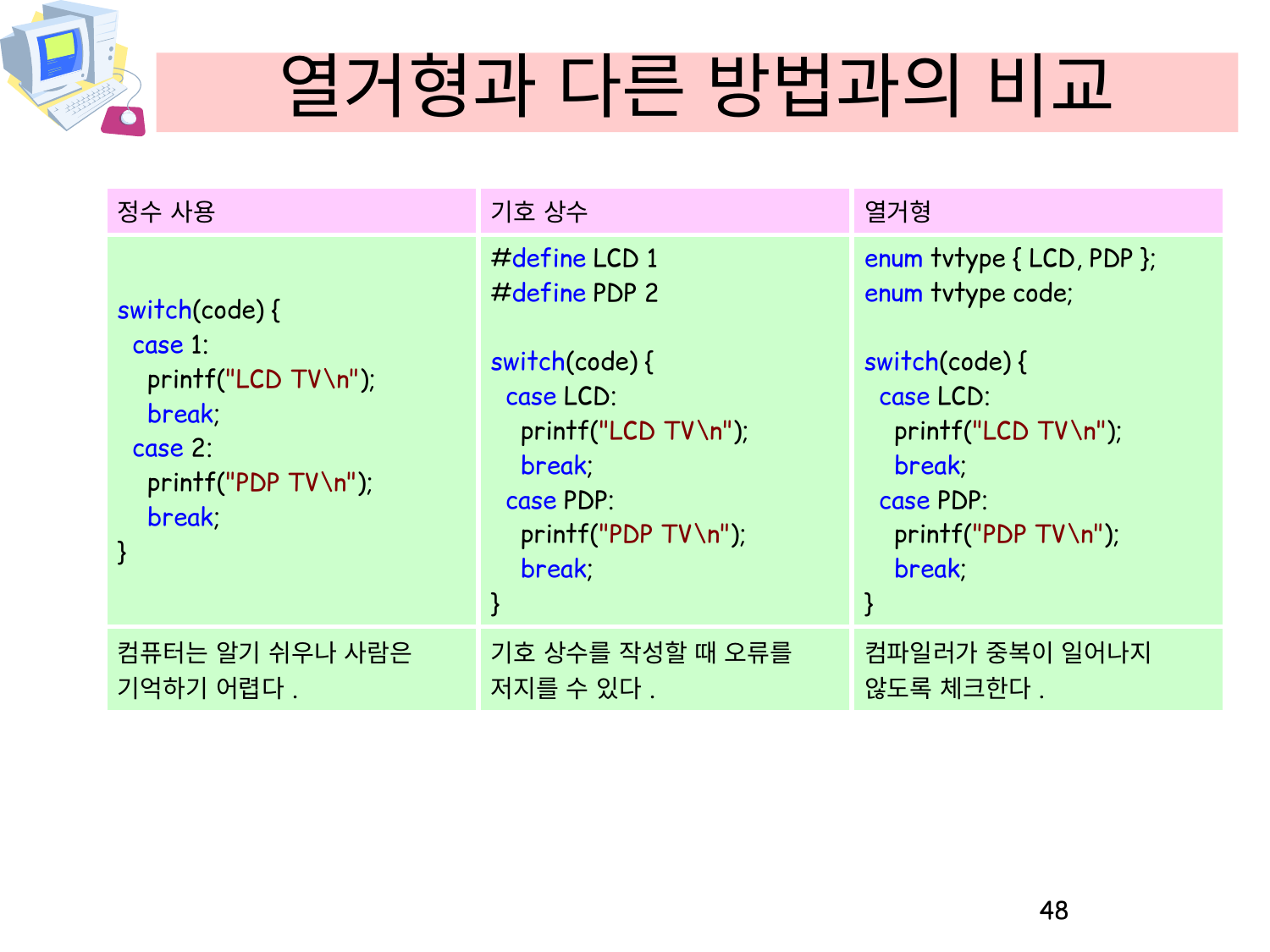

# 열거형과 다른 방법과의 비교
| 정수 사용 | 기호 상수 | 열거형 |
| --- | --- | --- |
| switch(code) { case 1: printf("LCD TV\n"); break; case 2: printf("PDP TV\n"); break; } | #define LCD 1 #define PDP 2 switch(code) { case LCD: printf("LCD TV\n"); break; case PDP: printf("PDP TV\n"); break; } | enum tvtype { LCD, PDP }; enum tvtype code; switch(code) { case LCD: printf("LCD TV\n"); break; case PDP: printf("PDP TV\n"); break; } |
| 컴퓨터는 알기 쉬우나 사람은 기억하기 어렵다. | 기호 상수를 작성할 때 오류를 저지를 수 있다. | 컴파일러가 중복이 일어나지 않도록 체크한다. |

48